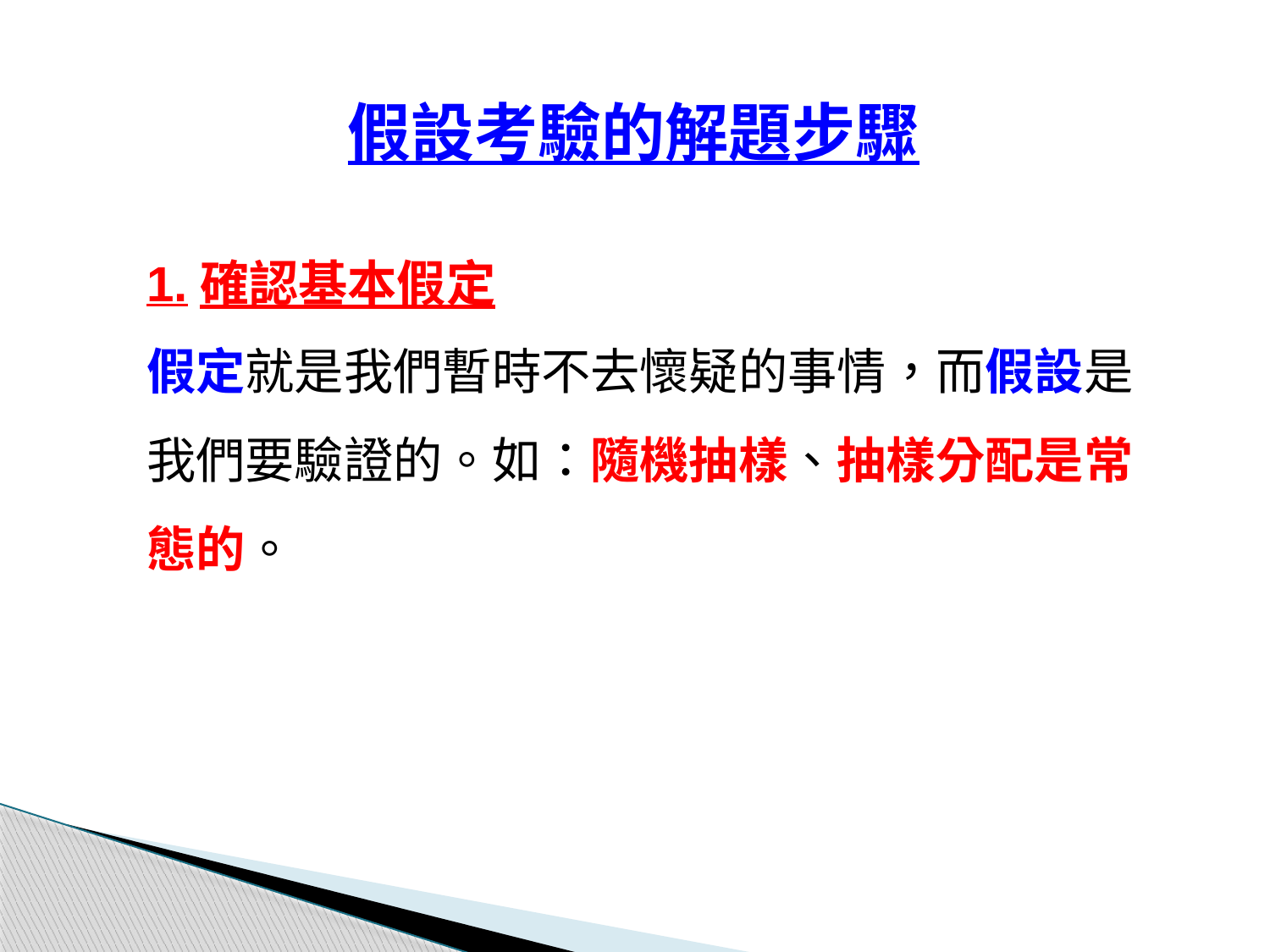

假設考驗的解題步驟
1.確認基本假定
假定就是我們暫時不去懷疑的事情，而假設是我們要驗證的。如：隨機抽樣、抽樣分配是常態的。